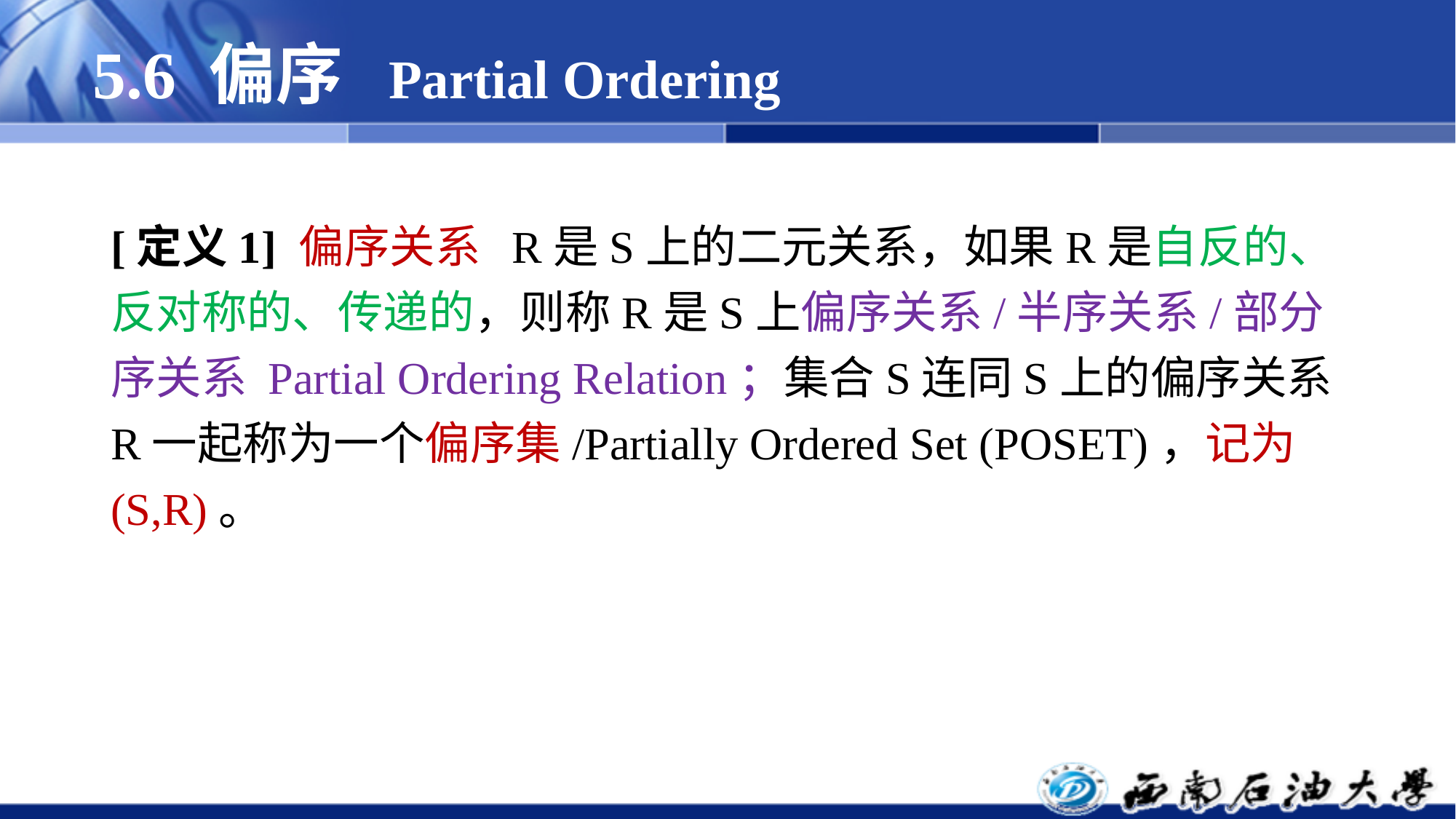

# 5.6 偏序  Partial Ordering
[定义1] 偏序关系  R是S上的二元关系，如果R是自反的、反对称的、传递的，则称R是S上偏序关系/半序关系/部分序关系 Partial Ordering Relation；集合S连同S上的偏序关系R一起称为一个偏序集/Partially Ordered Set (POSET)，记为(S,R)。